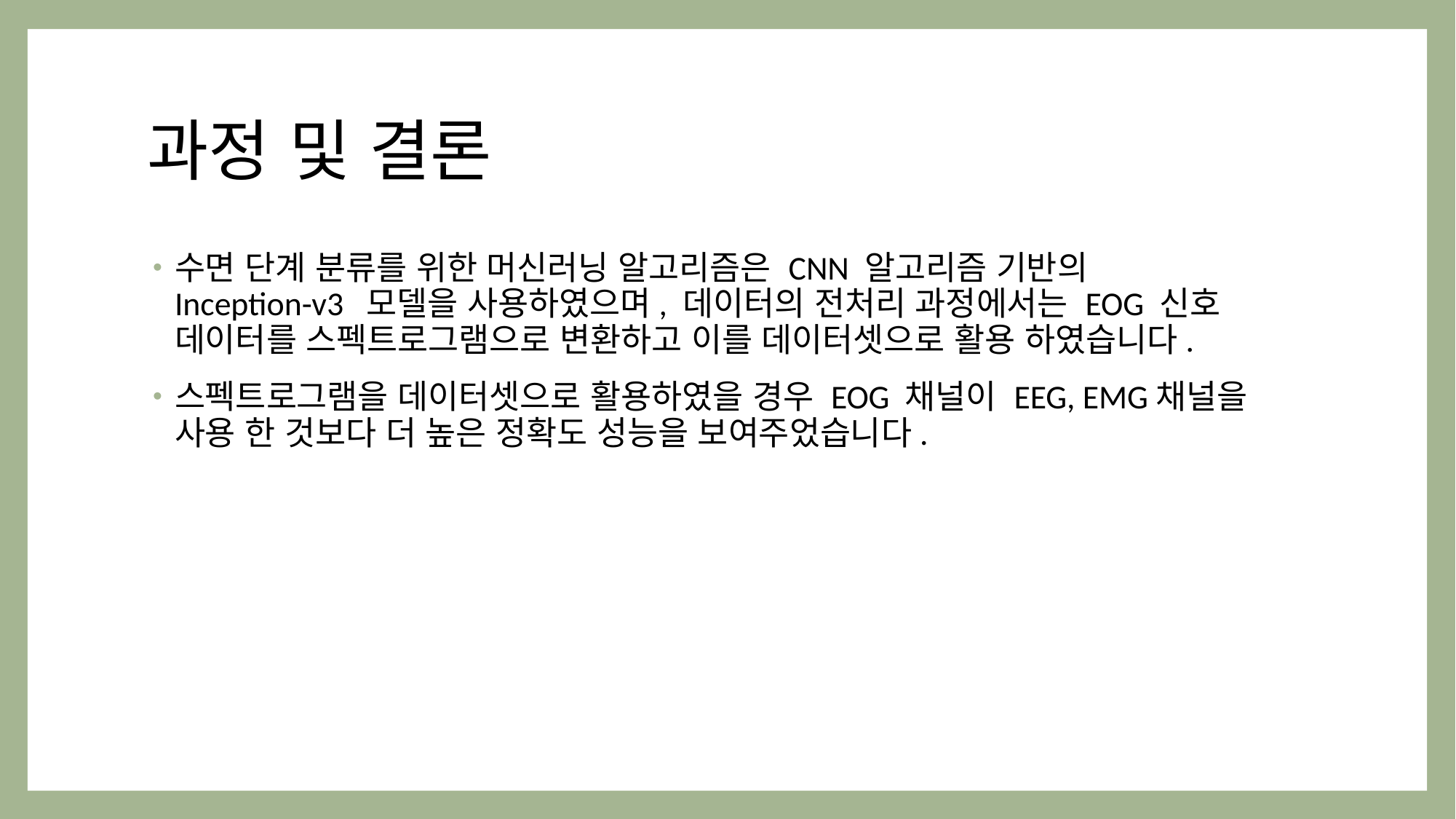

# 과정 및 결론
수면 단계 분류를 위한 머신러닝 알고리즘은 CNN 알고리즘 기반의           Inception-v3  모델을 사용하였으며, 데이터의 전처리 과정에서는 EOG 신호     데이터를 스펙트로그램으로 변환하고 이를 데이터셋으로 활용 하였습니다.
스펙트로그램을 데이터셋으로 활용하였을 경우 EOG 채널이 EEG, EMG채널을 사용 한 것보다 더 높은 정확도 성능을 보여주었습니다.